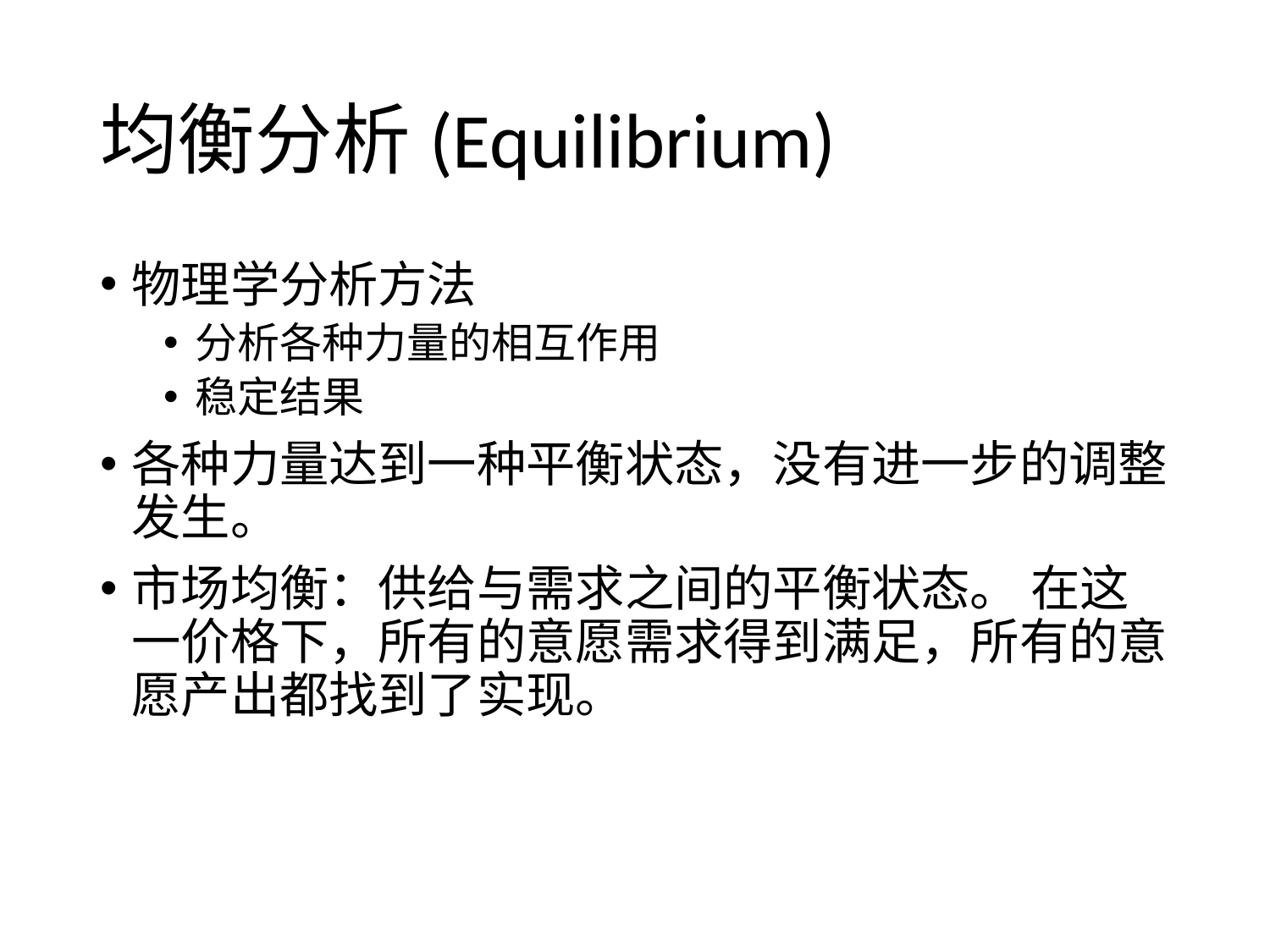

# 均衡分析(Equilibrium)
物理学分析方法
分析各种力量的相互作用
稳定结果
各种力量达到一种平衡状态，没有进一步的调整发生。
市场均衡：供给与需求之间的平衡状态。 在这一价格下，所有的意愿需求得到满足，所有的意愿产出都找到了实现。